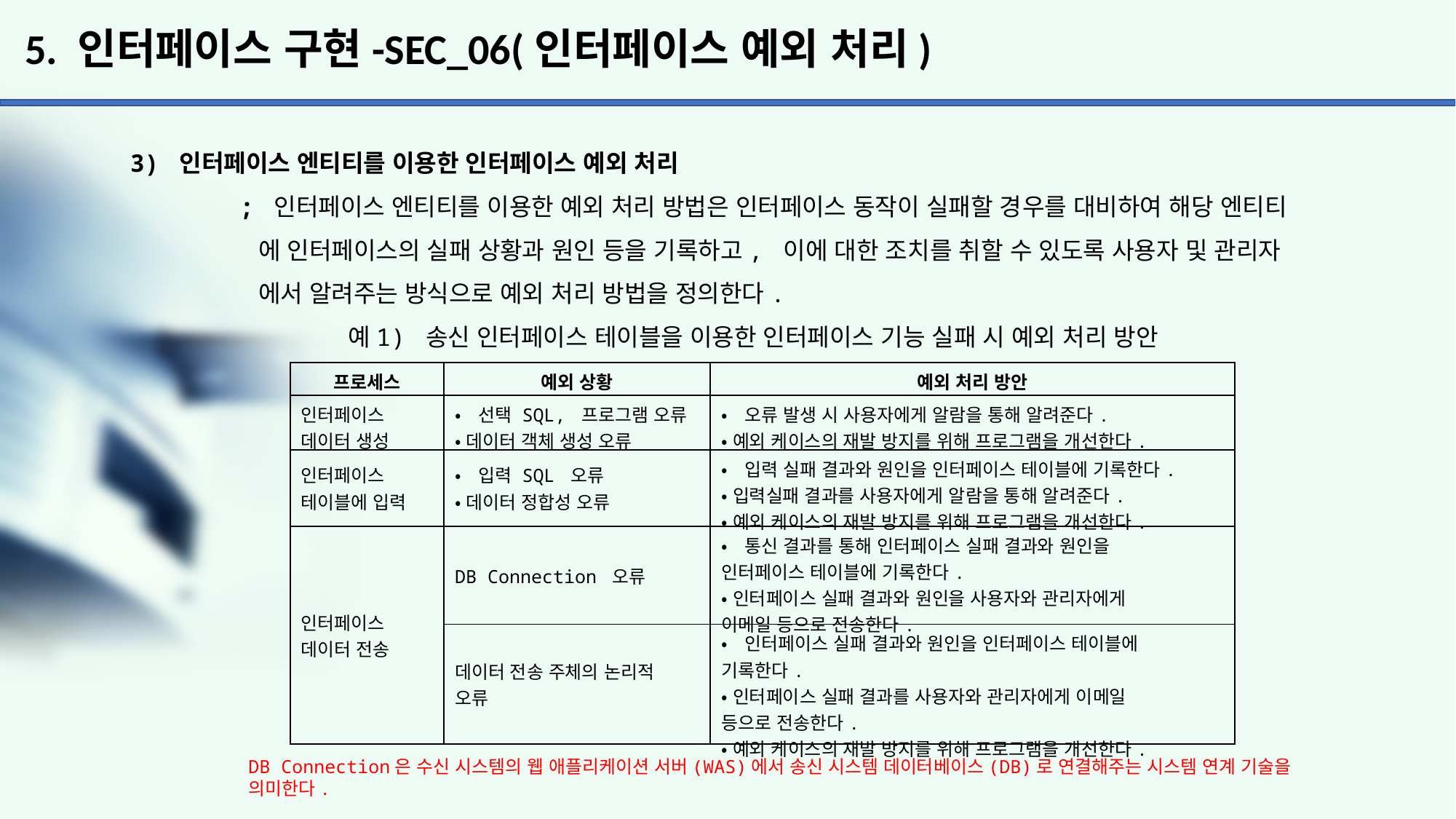

# 5. 인터페이스 구현-SEC_06(인터페이스 예외 처리)
3) 인터페이스 엔티티를 이용한 인터페이스 예외 처리
	; 인터페이스 엔티티를 이용한 예외 처리 방법은 인터페이스 동작이 실패할 경우를 대비하여 해당 엔티티
	  에 인터페이스의 실패 상황과 원인 등을 기록하고, 이에 대한 조치를 취할 수 있도록 사용자 및 관리자
	  에서 알려주는 방식으로 예외 처리 방법을 정의한다.
		예1) 송신 인터페이스 테이블을 이용한 인터페이스 기능 실패 시 예외 처리 방안
| 프로세스 | 예외 상황 | 예외 처리 방안 |
| --- | --- | --- |
| 인터페이스 데이터 생성 | •선택 SQL, 프로그램 오류 •데이터 객체 생성 오류 | •오류 발생 시 사용자에게 알람을 통해 알려준다. •예외 케이스의 재발 방지를 위해 프로그램을 개선한다. |
| 인터페이스 테이블에 입력 | •입력 SQL 오류 •데이터 정합성 오류 | •입력 실패 결과와 원인을 인터페이스 테이블에 기록한다. •입력실패 결과를 사용자에게 알람을 통해 알려준다. •예외 케이스의 재발 방지를 위해 프로그램을 개선한다. |
| 인터페이스 데이터 전송 | DB Connection 오류 | •통신 결과를 통해 인터페이스 실패 결과와 원인을 인터페이스 테이블에 기록한다. •인터페이스 실패 결과와 원인을 사용자와 관리자에게 이메일 등으로 전송한다. |
|  | 데이터 전송 주체의 논리적 오류 | •인터페이스 실패 결과와 원인을 인터페이스 테이블에 기록한다. •인터페이스 실패 결과를 사용자와 관리자에게 이메일 등으로 전송한다. •예외 케이스의 재발 방지를 위해 프로그램을 개선한다. |
DB Connection은 수신 시스템의 웹 애플리케이션 서버(WAS)에서 송신 시스템 데이터베이스(DB)로 연결해주는 시스템 연계 기술을
의미한다.